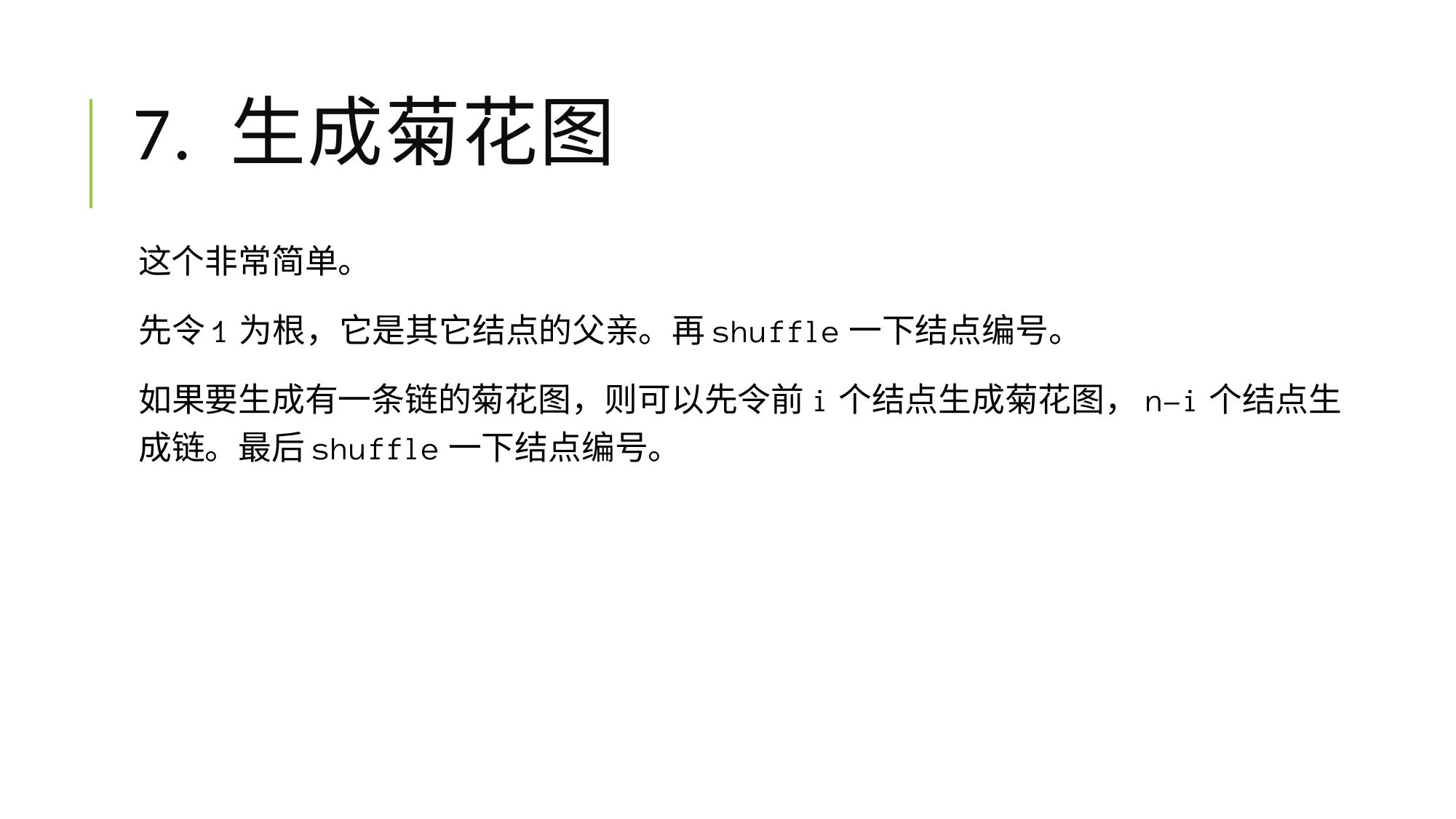

# 7. 生成菊花图
这个非常简单。
先令1为根，它是其它结点的父亲。再shuffle一下结点编号。
如果要生成有一条链的菊花图，则可以先令前i个结点生成菊花图，n-i个结点生成链。最后shuffle一下结点编号。